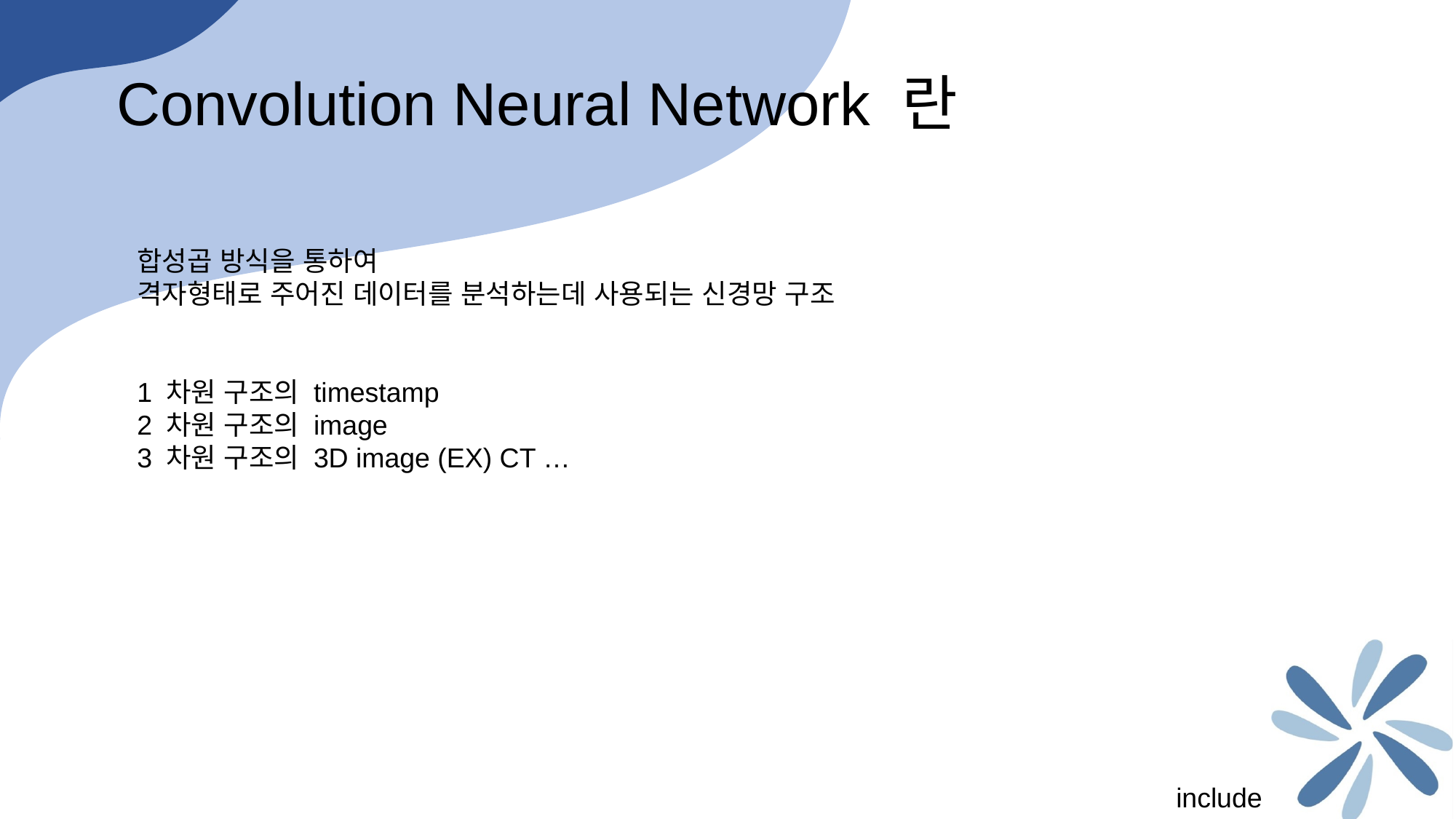

Convolution Neural Network 란
합성곱 방식을 통하여
격자형태로 주어진 데이터를 분석하는데 사용되는 신경망 구조

1 차원 구조의 timestamp
2 차원 구조의 image
3 차원 구조의 3D image (EX) CT …